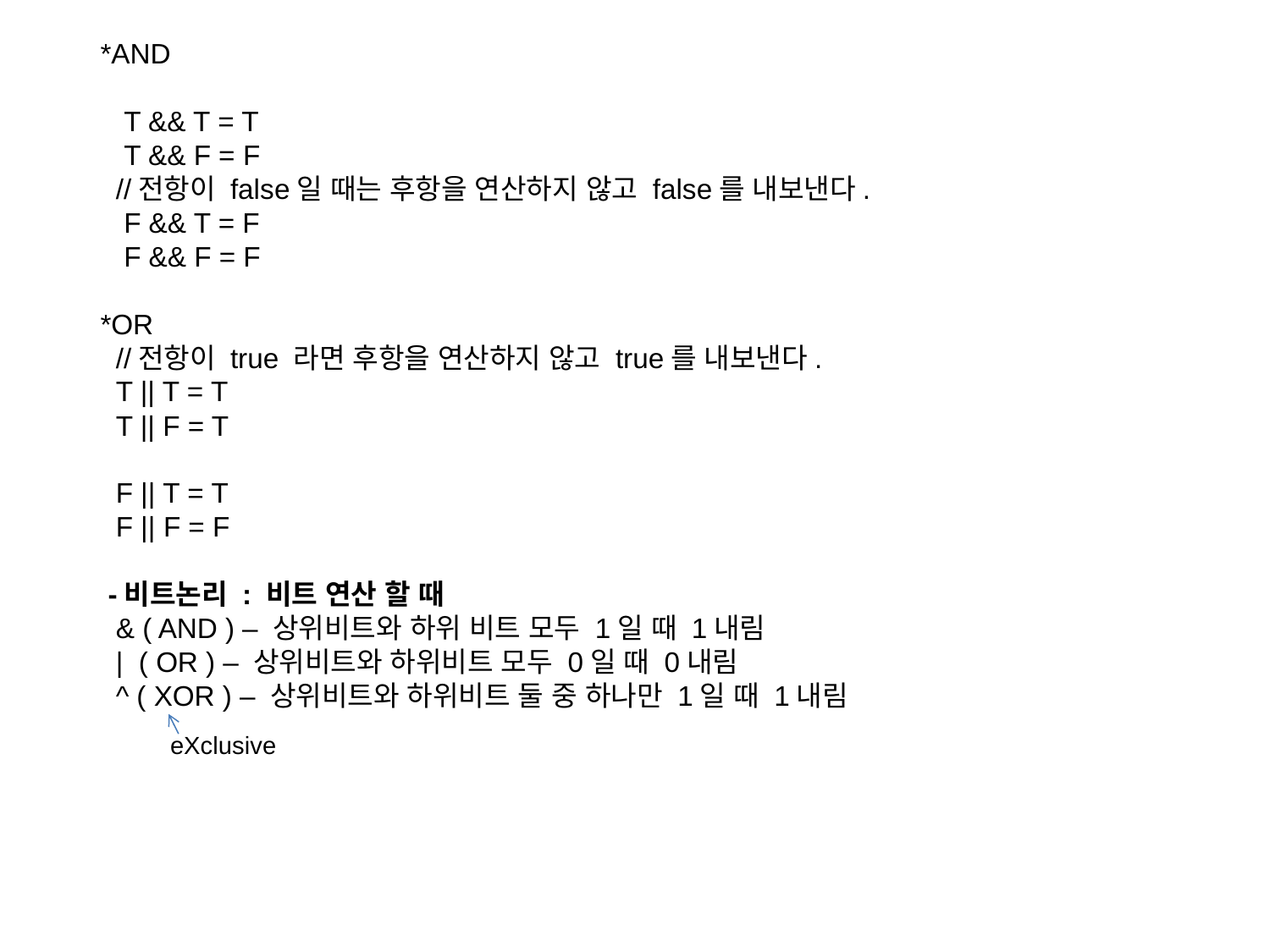

*AND

   T && T = T
   T && F = F
  //전항이 false일 때는 후항을 연산하지 않고 false를 내보낸다.
   F && T = F
   F && F = F

*OR
  //전항이 true 라면 후항을 연산하지 않고 true를 내보낸다.
  T || T = T
  T || F = T

  F || T = T
  F || F = F

 -비트논리 : 비트 연산 할 때
  & ( AND ) – 상위비트와 하위 비트 모두 1일 때 1내림
  |  ( OR ) – 상위비트와 하위비트 모두 0일 때 0내림
  ^ ( XOR ) – 상위비트와 하위비트 둘 중 하나만 1일 때 1내림

eXclusive